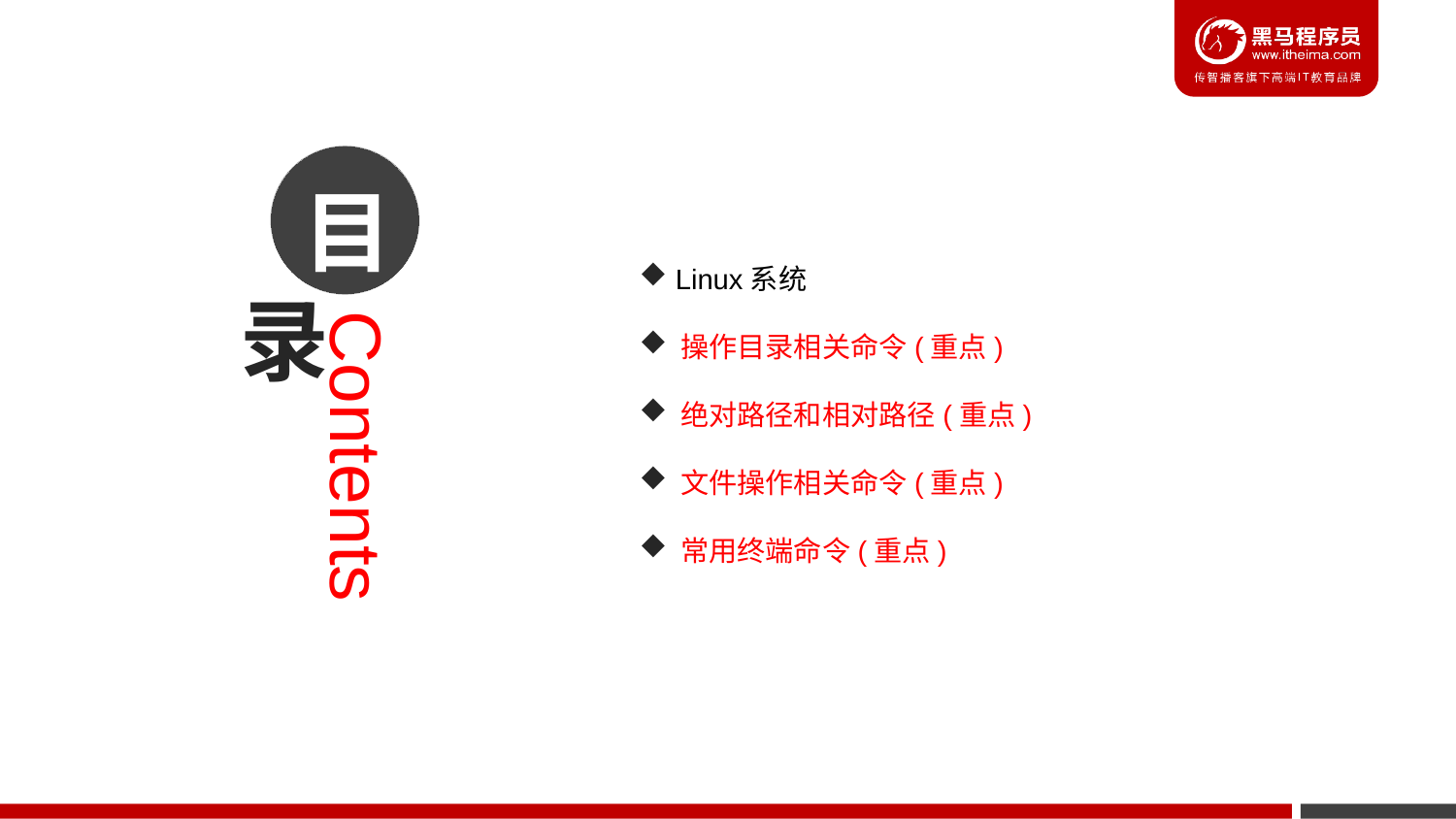

目
 Linux系统
 操作目录相关命令(重点)
 绝对路径和相对路径(重点)
 文件操作相关命令(重点)
 常用终端命令(重点)
录
Contents